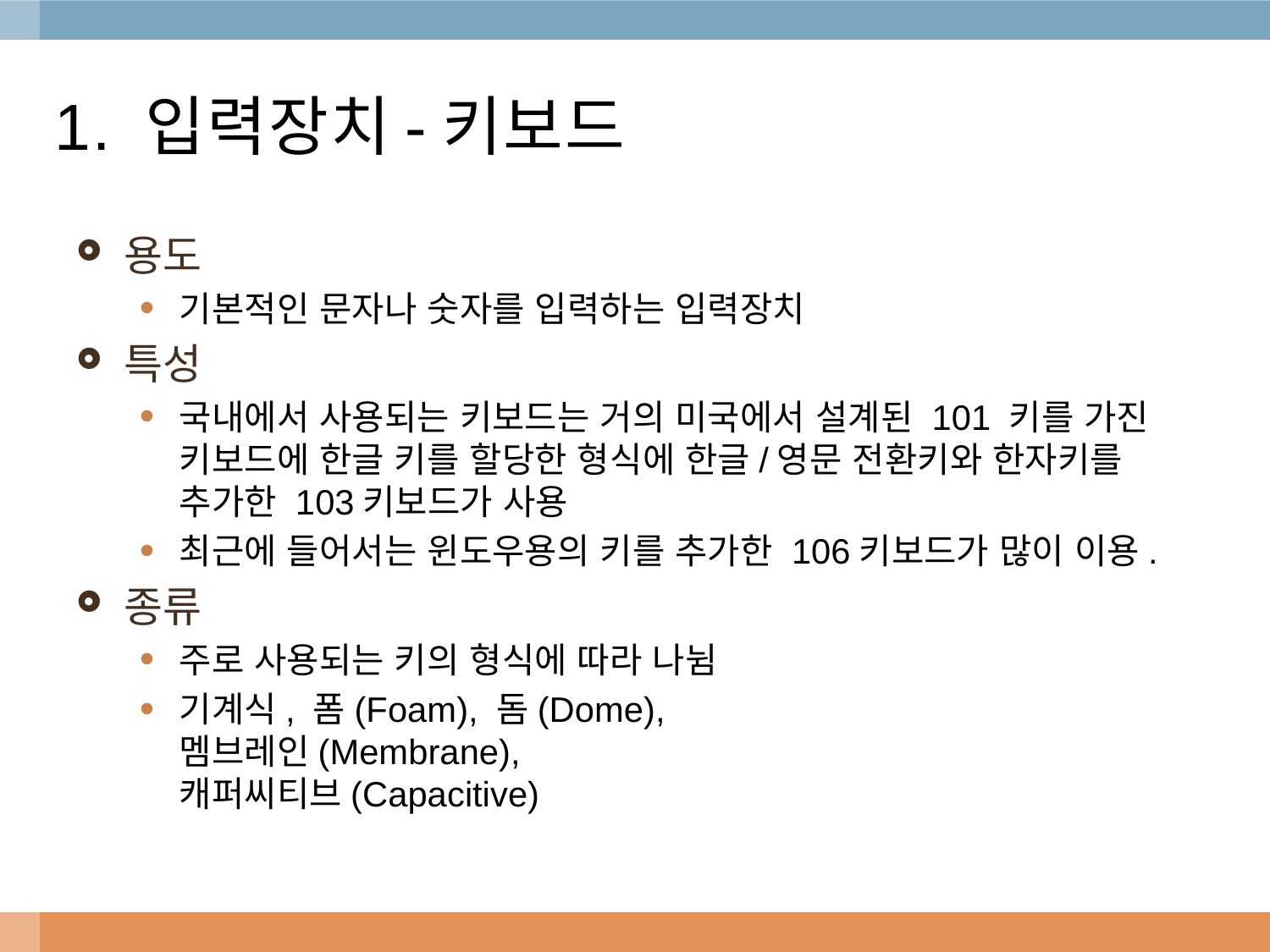

# 1. 입력장치-키보드
용도
기본적인 문자나 숫자를 입력하는 입력장치
특성
국내에서 사용되는 키보드는 거의 미국에서 설계된 101 키를 가진 키보드에 한글 키를 할당한 형식에 한글/영문 전환키와 한자키를 추가한 103키보드가 사용
최근에 들어서는 윈도우용의 키를 추가한 106키보드가 많이 이용.
종류
주로 사용되는 키의 형식에 따라 나뉨
기계식, 폼(Foam), 돔(Dome),
멤브레인(Membrane),
캐퍼씨티브(Capacitive)